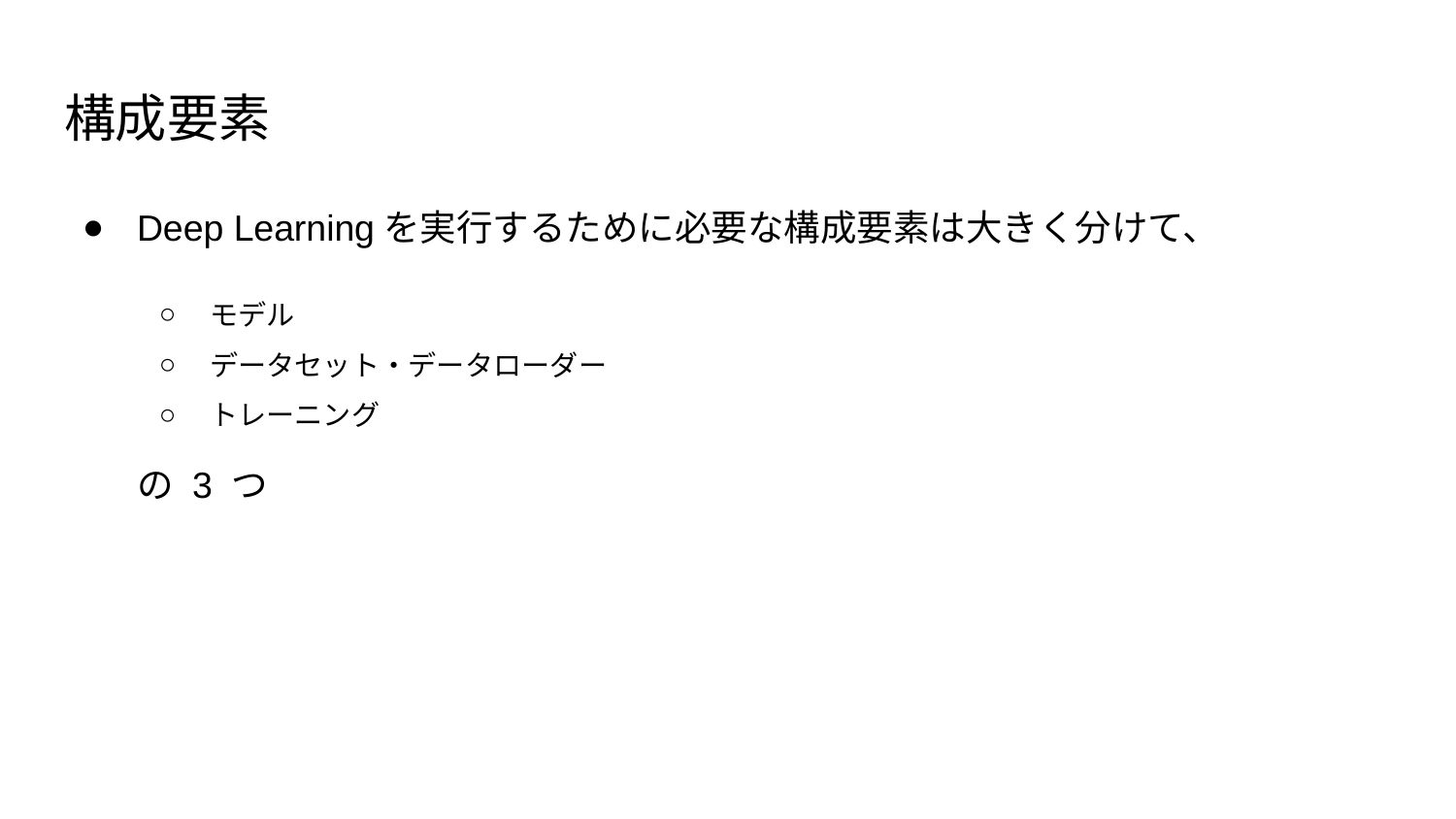

# 構成要素
Deep Learningを実行するために必要な構成要素は大きく分けて、
モデル
データセット・データローダー
トレーニング
　　の 3 つ